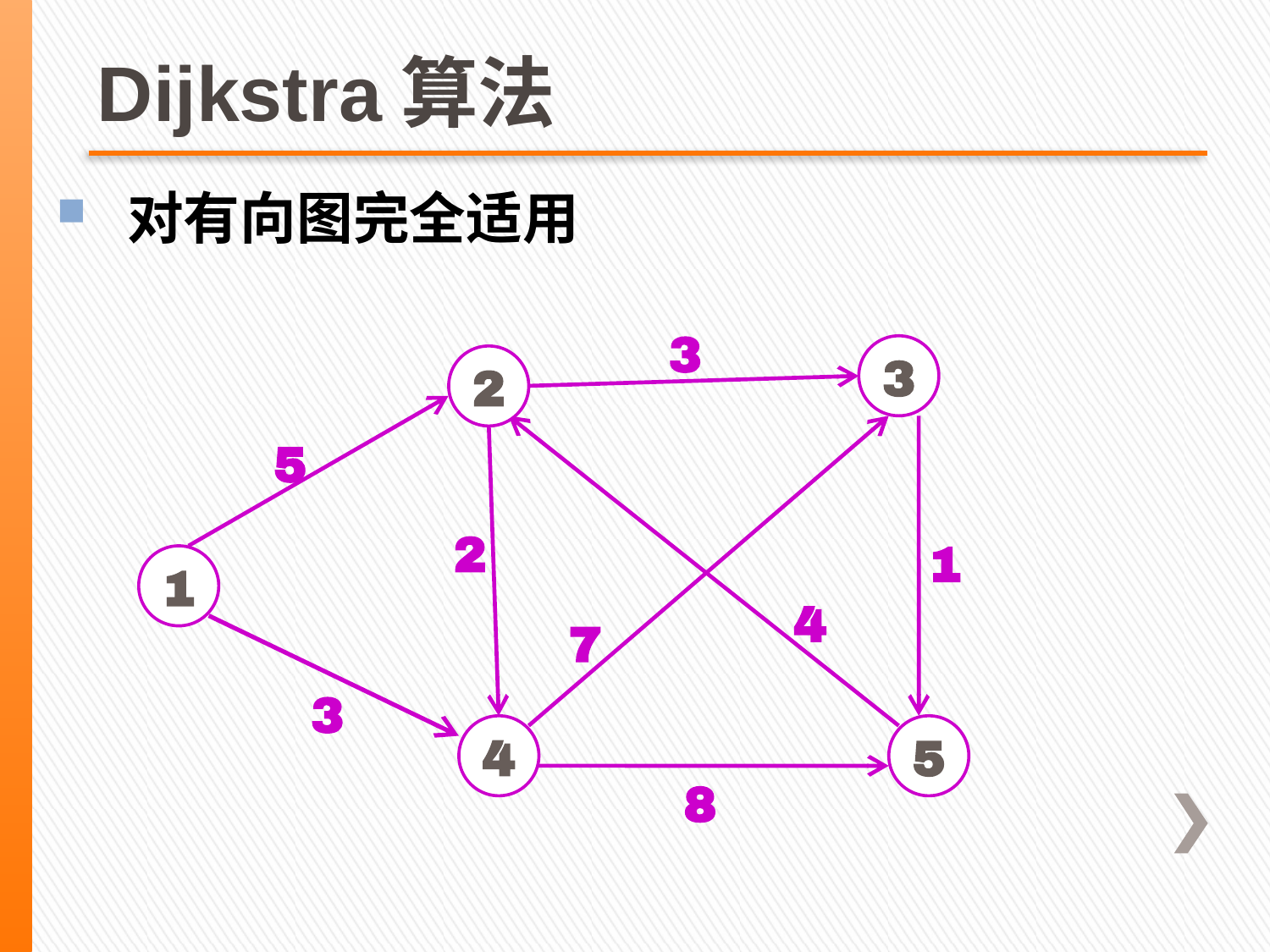

Dijkstra算法
  对有向图完全适用
3
3
2

5

2
1
1
4
7

3
4
5

8